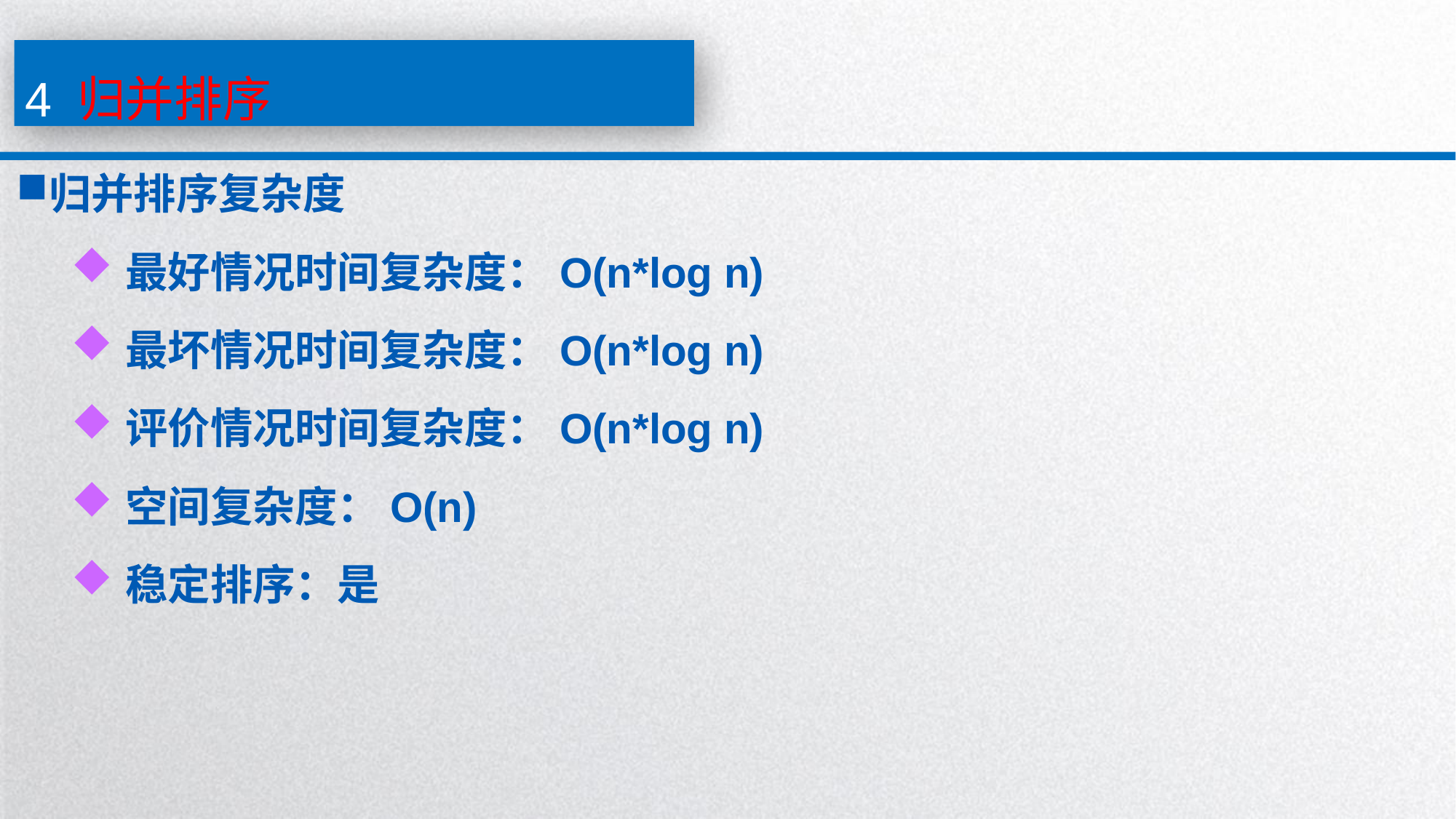

4 归并排序
归并排序复杂度
最好情况时间复杂度：O(n*log n)
最坏情况时间复杂度：O(n*log n)
评价情况时间复杂度：O(n*log n)
空间复杂度：O(n)
稳定排序：是